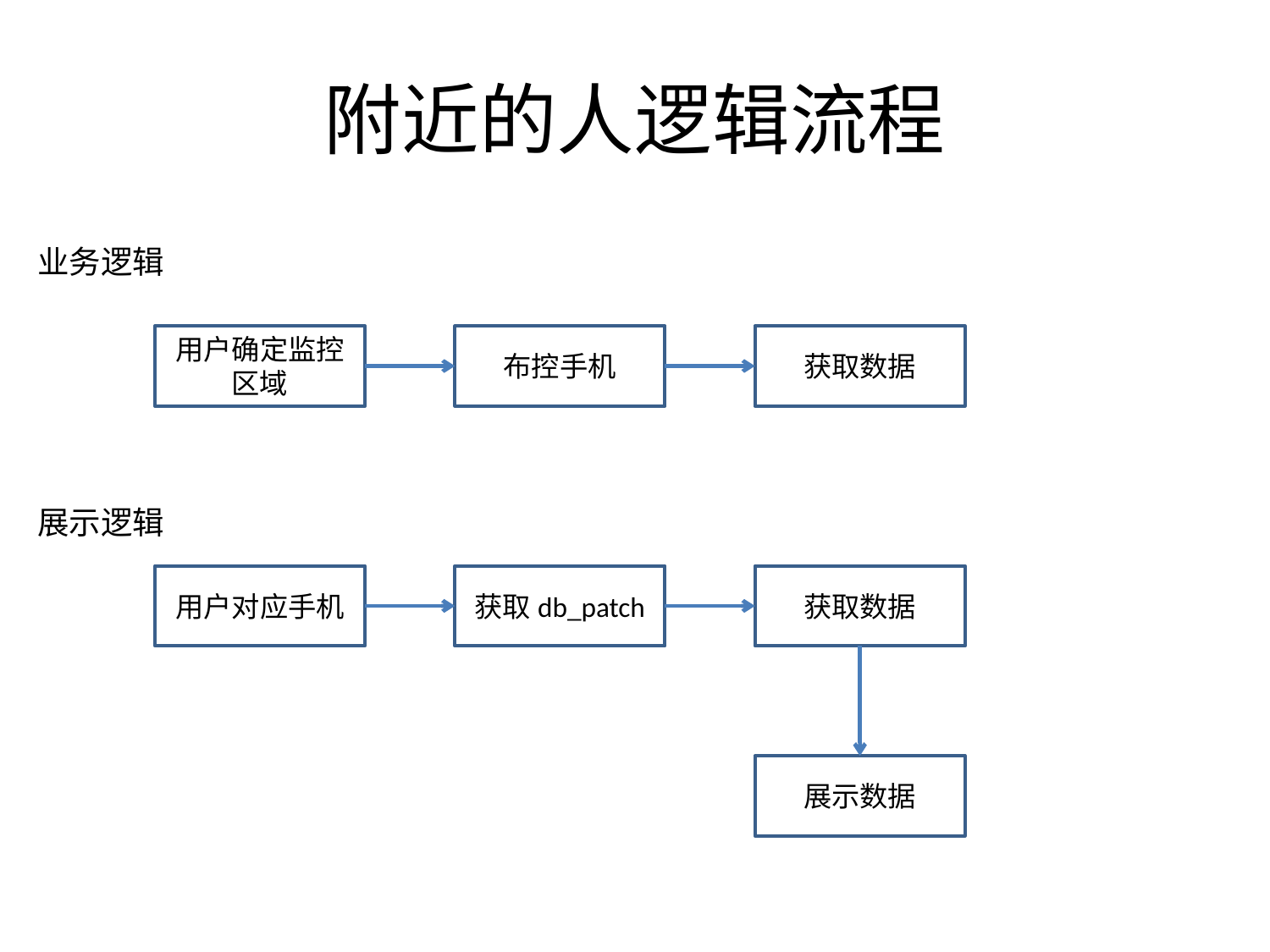

# 附近的人逻辑流程
业务逻辑
用户确定监控区域
布控手机
获取数据
展示逻辑
用户对应手机
获取db_patch
获取数据
展示数据